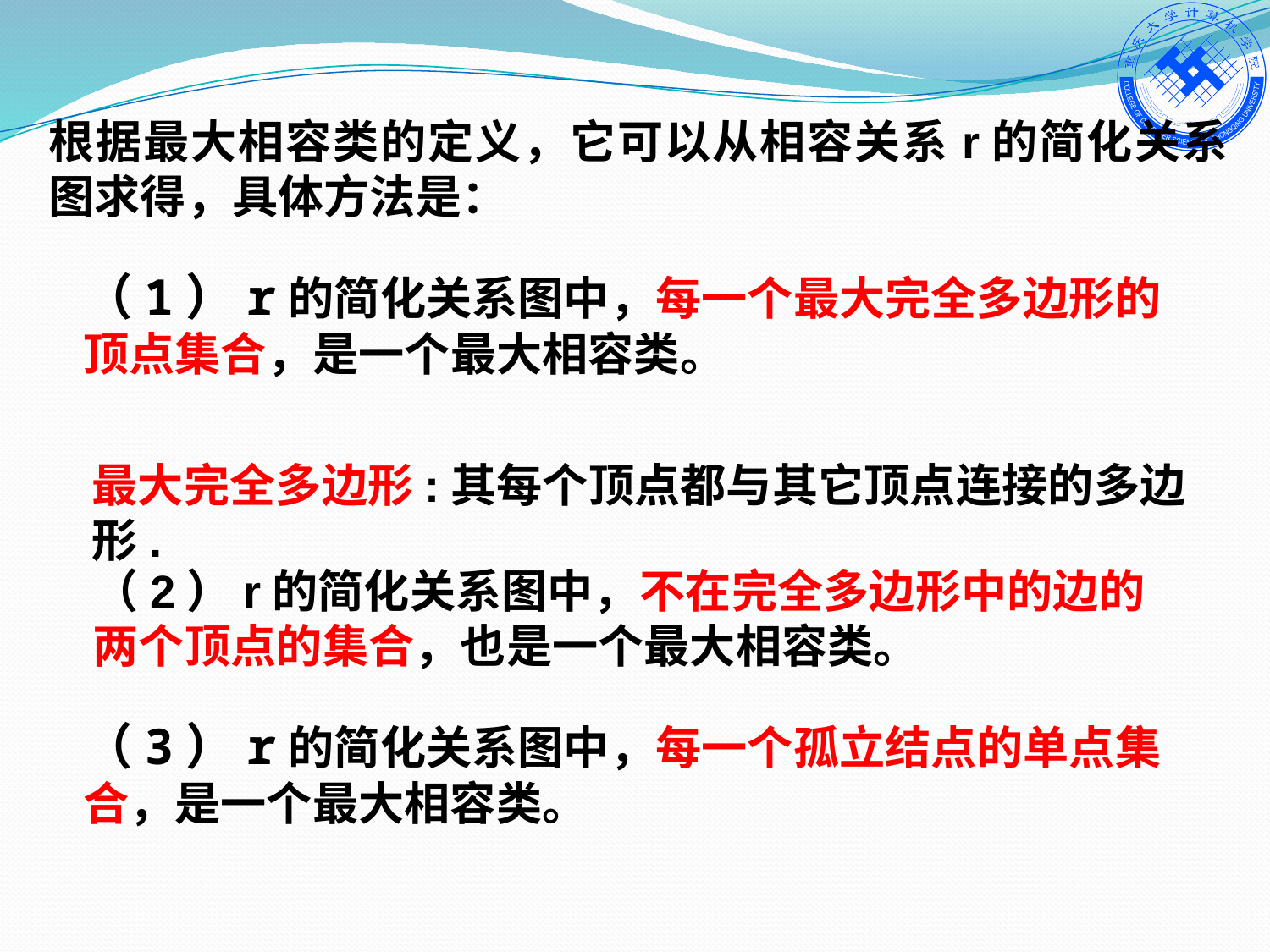

根据最大相容类的定义，它可以从相容关系r的简化关系图求得，具体方法是：
（1）r的简化关系图中，每一个最大完全多边形的顶点集合，是一个最大相容类。
最大完全多边形:其每个顶点都与其它顶点连接的多边形.
（2）r的简化关系图中，不在完全多边形中的边的两个顶点的集合，也是一个最大相容类。

（3）r的简化关系图中，每一个孤立结点的单点集合，是一个最大相容类。